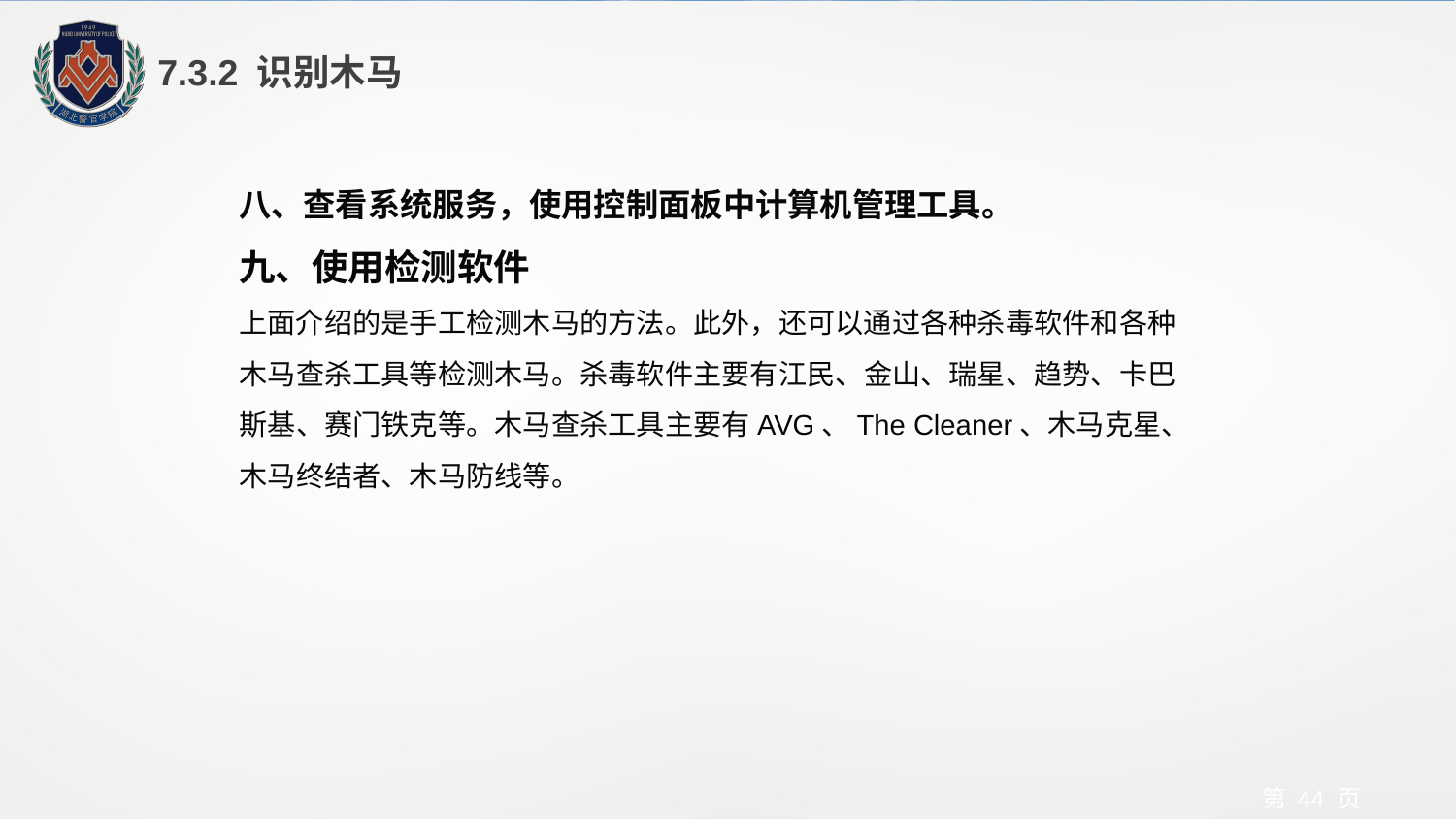

7.3.2 识别木马
八、查看系统服务，使用控制面板中计算机管理工具。
九、使用检测软件
上面介绍的是手工检测木马的方法。此外，还可以通过各种杀毒软件和各种木马查杀工具等检测木马。杀毒软件主要有江民、金山、瑞星、趋势、卡巴斯基、赛门铁克等。木马查杀工具主要有AVG、The Cleaner、木马克星、木马终结者、木马防线等。